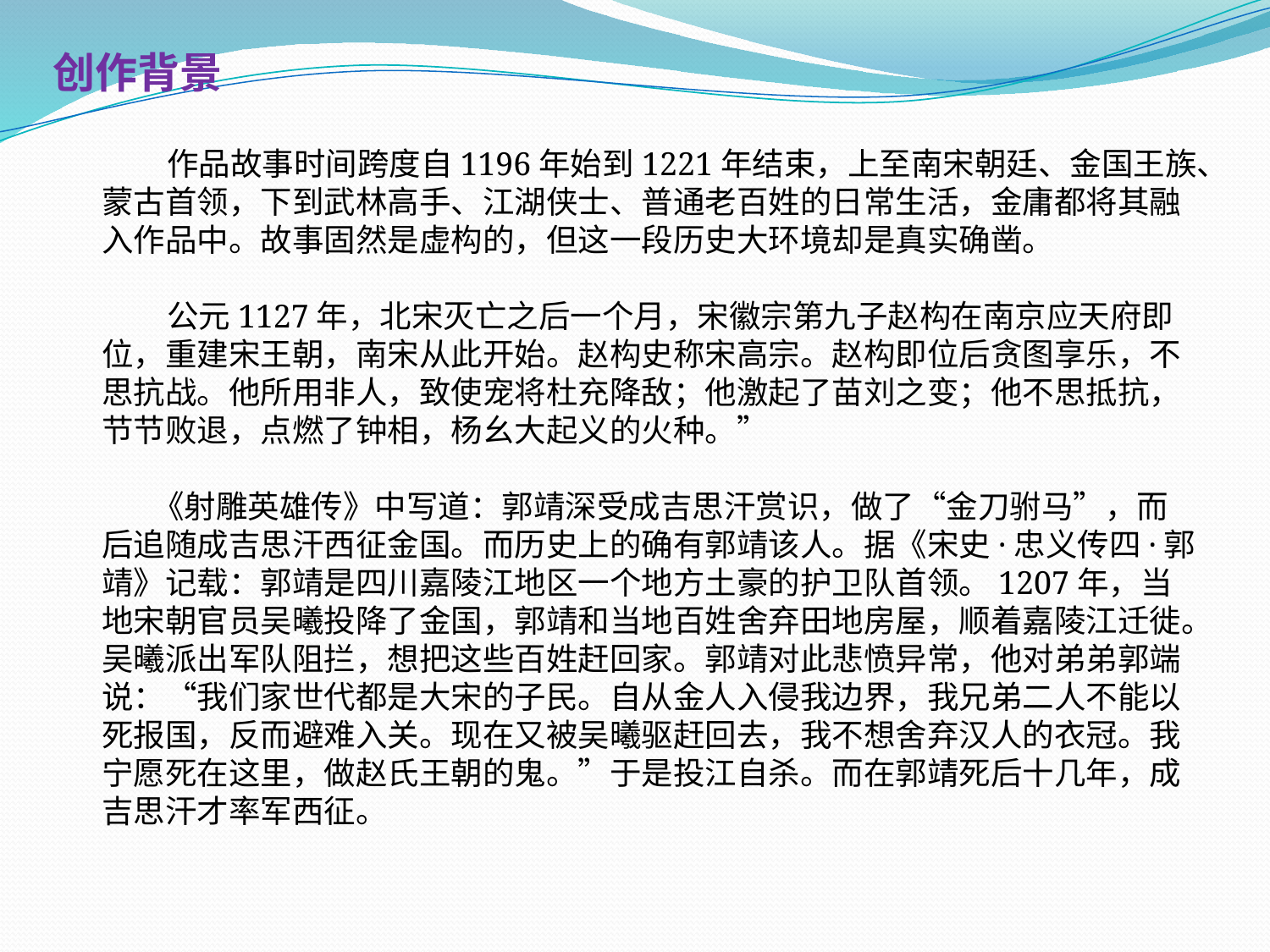

创作背景

        作品故事时间跨度自1196年始到1221年结束，上至南宋朝廷、金国王族、蒙古首领，下到武林高手、江湖侠士、普通老百姓的日常生活，金庸都将其融入作品中。故事固然是虚构的，但这一段历史大环境却是真实确凿。

        公元1127年，北宋灭亡之后一个月，宋徽宗第九子赵构在南京应天府即位，重建宋王朝，南宋从此开始。赵构史称宋高宗。赵构即位后贪图享乐，不思抗战。他所用非人，致使宠将杜充降敌；他激起了苗刘之变；他不思抵抗，节节败退，点燃了钟相，杨幺大起义的火种。”

      《射雕英雄传》中写道：郭靖深受成吉思汗赏识，做了“金刀驸马”，而后追随成吉思汗西征金国。而历史上的确有郭靖该人。据《宋史·忠义传四·郭靖》记载：郭靖是四川嘉陵江地区一个地方土豪的护卫队首领。1207年，当地宋朝官员吴曦投降了金国，郭靖和当地百姓舍弃田地房屋，顺着嘉陵江迁徙。吴曦派出军队阻拦，想把这些百姓赶回家。郭靖对此悲愤异常，他对弟弟郭端说：“我们家世代都是大宋的子民。自从金人入侵我边界，我兄弟二人不能以死报国，反而避难入关。现在又被吴曦驱赶回去，我不想舍弃汉人的衣冠。我宁愿死在这里，做赵氏王朝的鬼。”于是投江自杀。而在郭靖死后十几年，成吉思汗才率军西征。